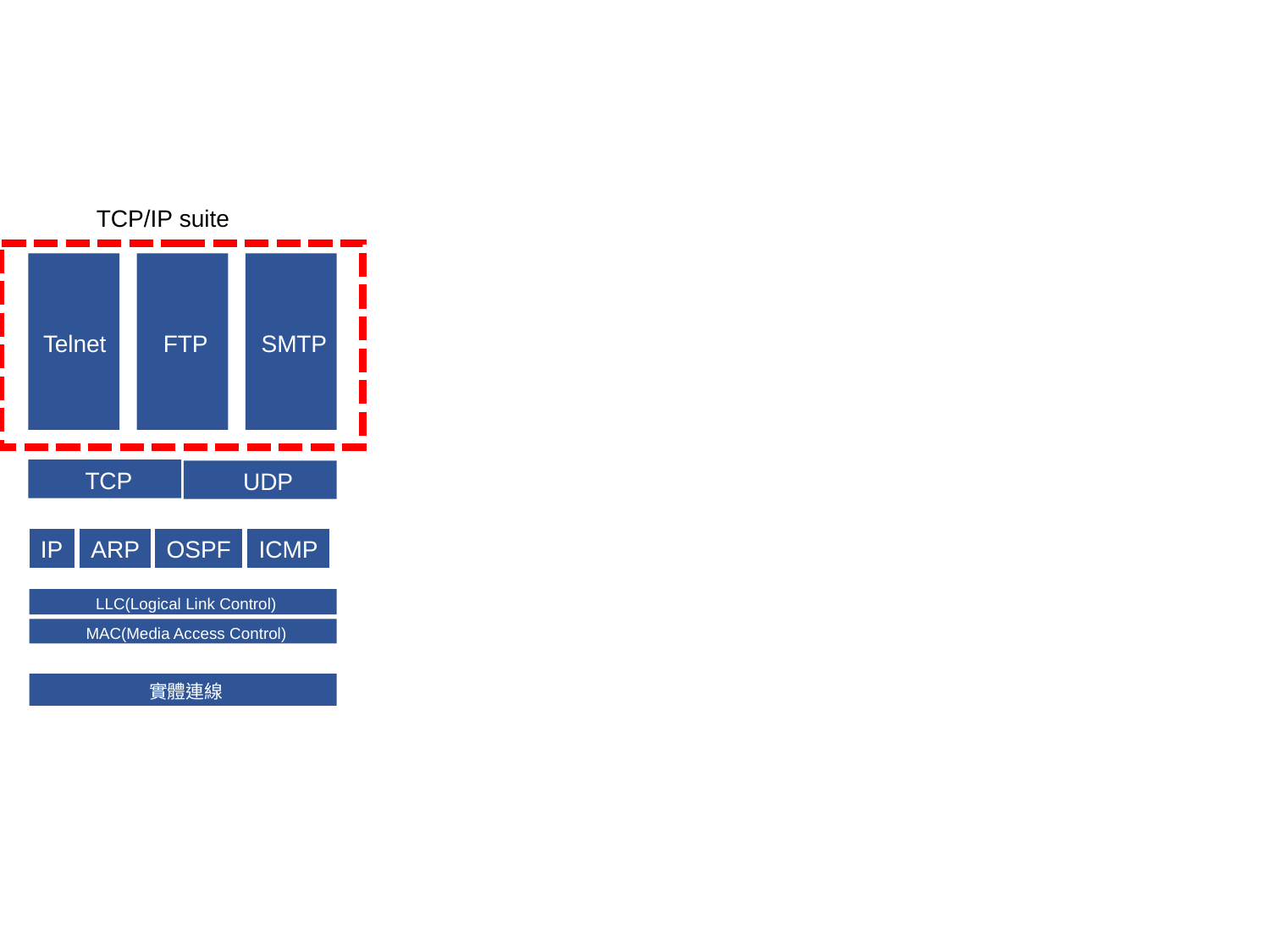

TCP/IP suite

Telnet

FTP

SMTP

TCP

UDP
IP
ARP
OSPF
ICMP
LLC(Logical Link Control)

MAC(Media Access Control)

實體連線